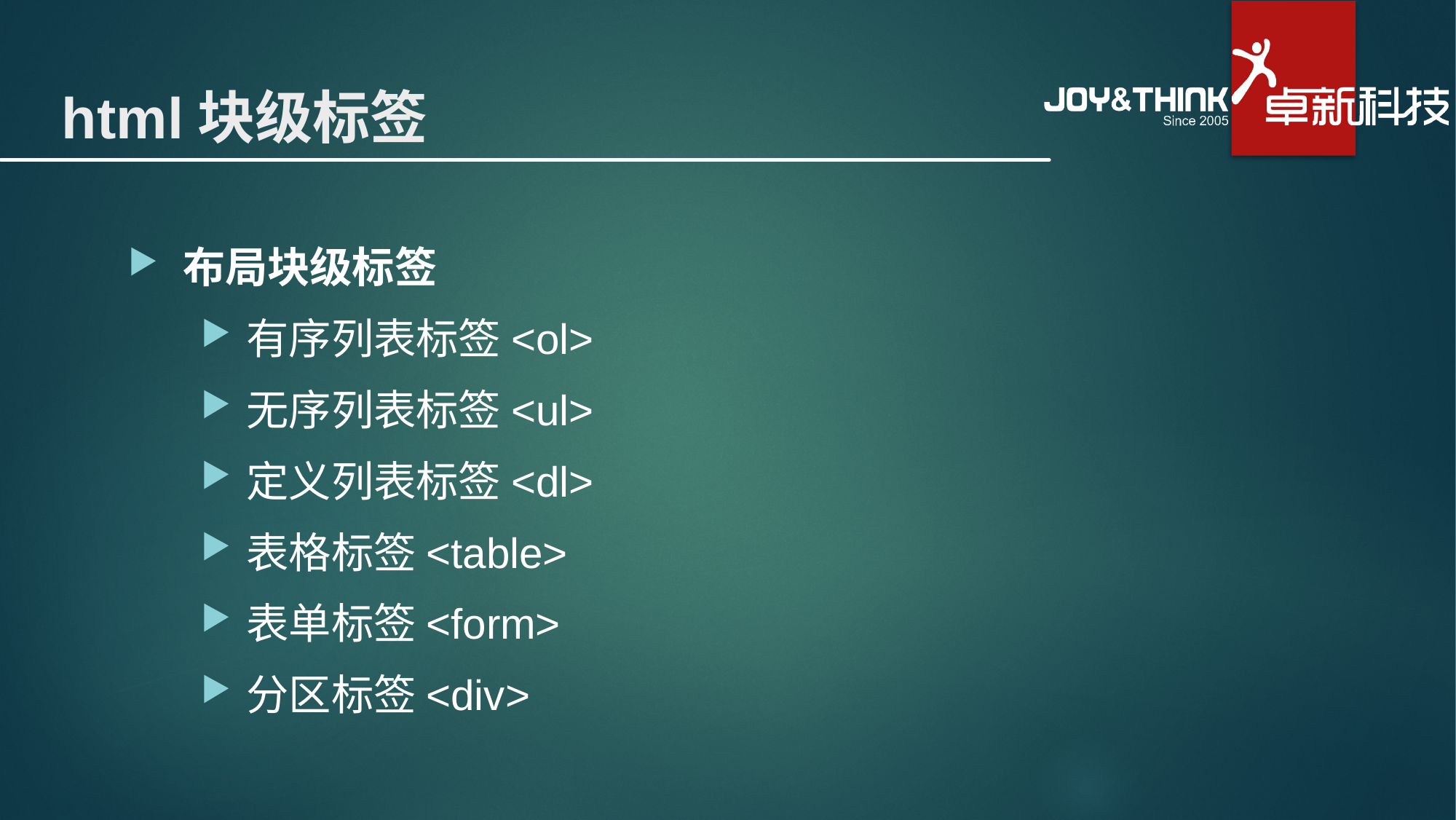

# html块级标签
布局块级标签
有序列表标签<ol>
无序列表标签<ul>
定义列表标签<dl>
表格标签<table>
表单标签<form>
分区标签<div>